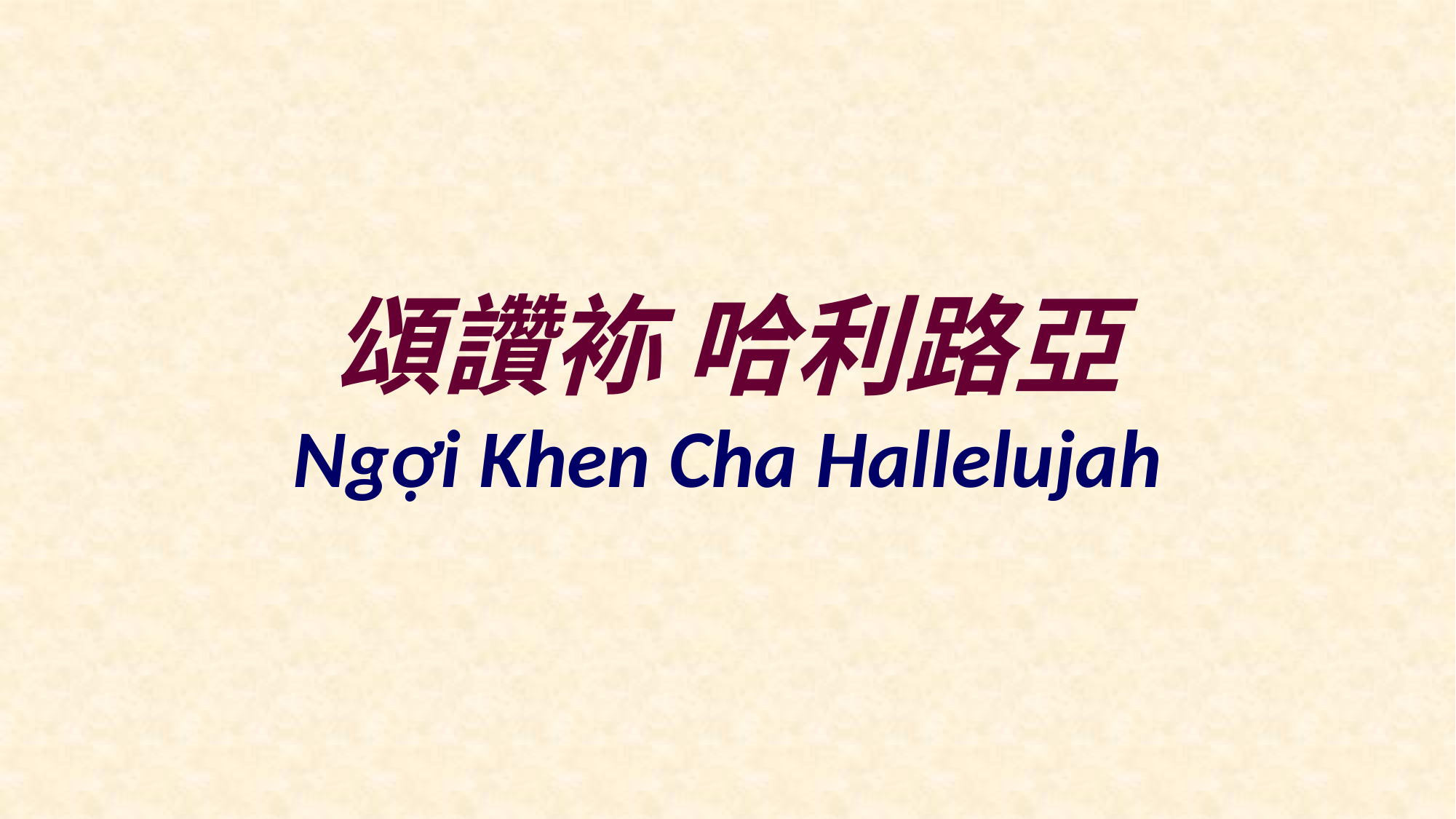

# 頌讚袮 哈利路亞
Ngợi Khen Cha Hallelujah